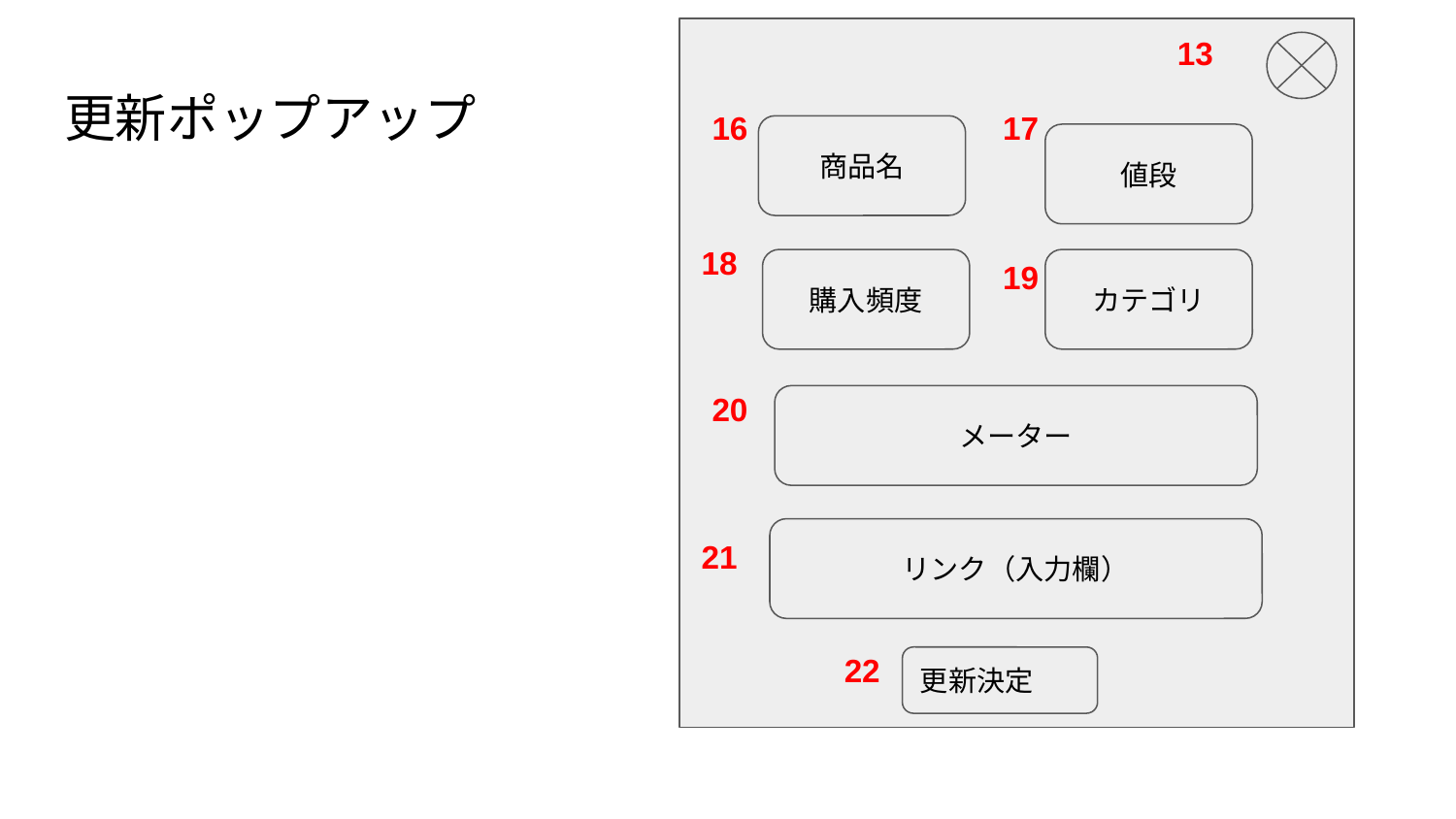

13

商品名
値段
購入頻度
カテゴリ
メーター
リンク（入力欄）
更新決定
# 更新ポップアップ
16
17

18
19
20
21
22